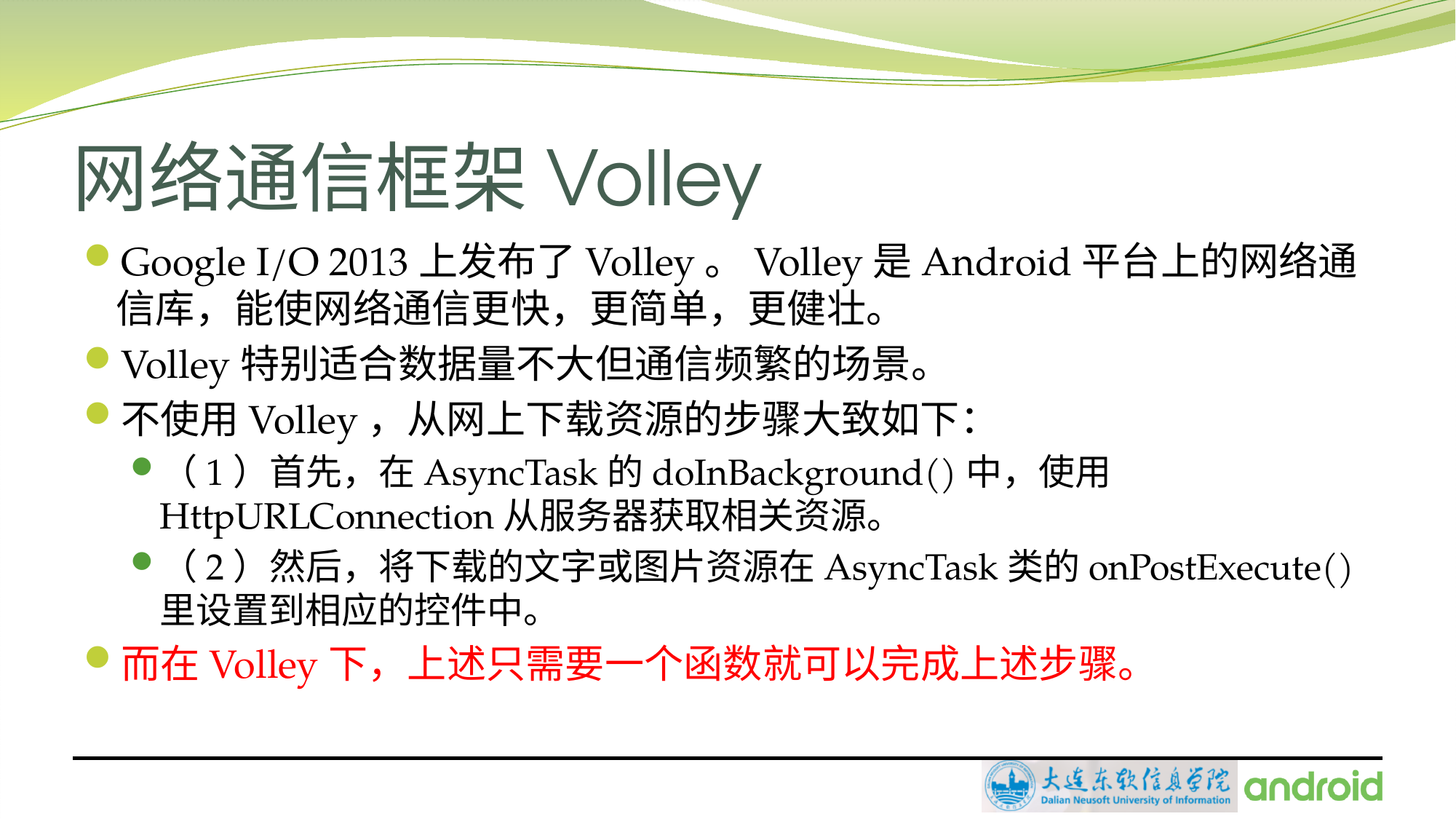

# 网络通信框架Volley
Google I/O 2013上发布了Volley。Volley是Android平台上的网络通信库，能使网络通信更快，更简单，更健壮。
Volley特别适合数据量不大但通信频繁的场景。
不使用Volley，从网上下载资源的步骤大致如下：
（1）首先，在AsyncTask的doInBackground()中，使用HttpURLConnection从服务器获取相关资源。
（2）然后，将下载的文字或图片资源在AsyncTask类的onPostExecute()里设置到相应的控件中。
而在Volley下，上述只需要一个函数就可以完成上述步骤。